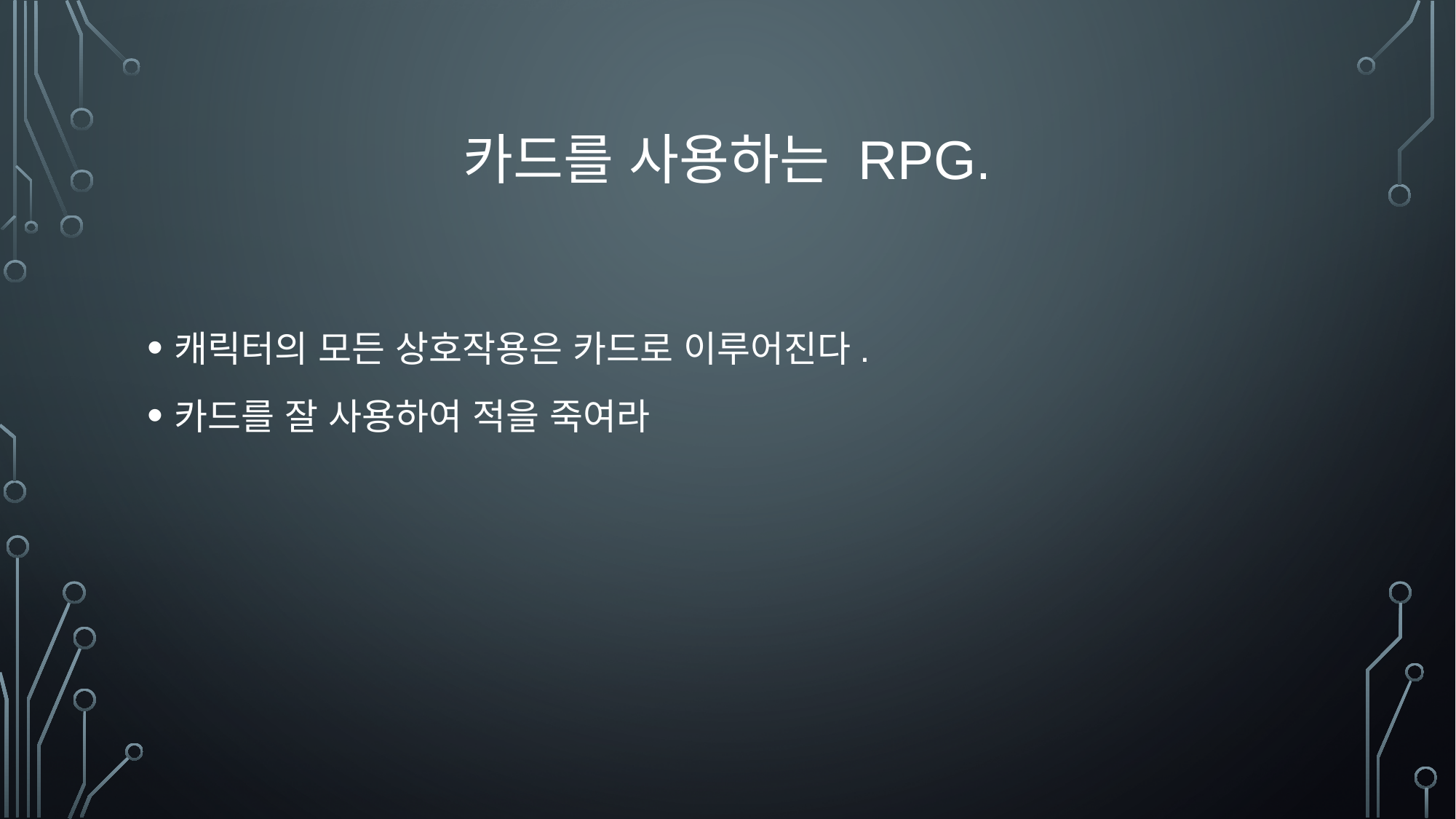

# 카드를 사용하는 RPG.
캐릭터의 모든 상호작용은 카드로 이루어진다.
카드를 잘 사용하여 적을 죽여라